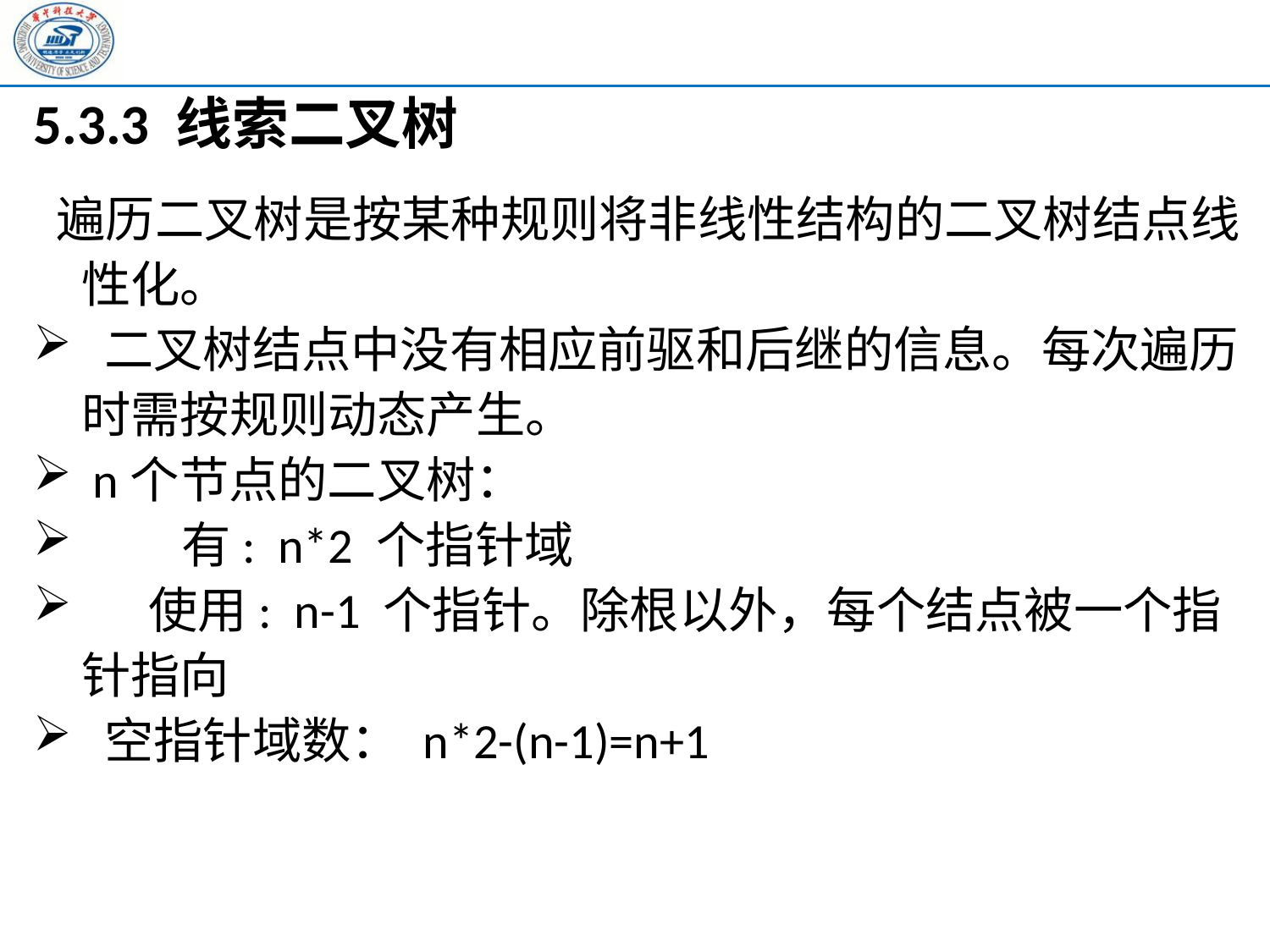

5.3.3 线索二叉树

 遍历二叉树是按某种规则将非线性结构的二叉树结点线性化。
 二叉树结点中没有相应前驱和后继的信息。每次遍历时需按规则动态产生。
 n个节点的二叉树：
        有:  n*2 个指针域
     使用:  n-1 个指针。除根以外，每个结点被一个指针指向
 空指针域数： n*2-(n-1)=n+1